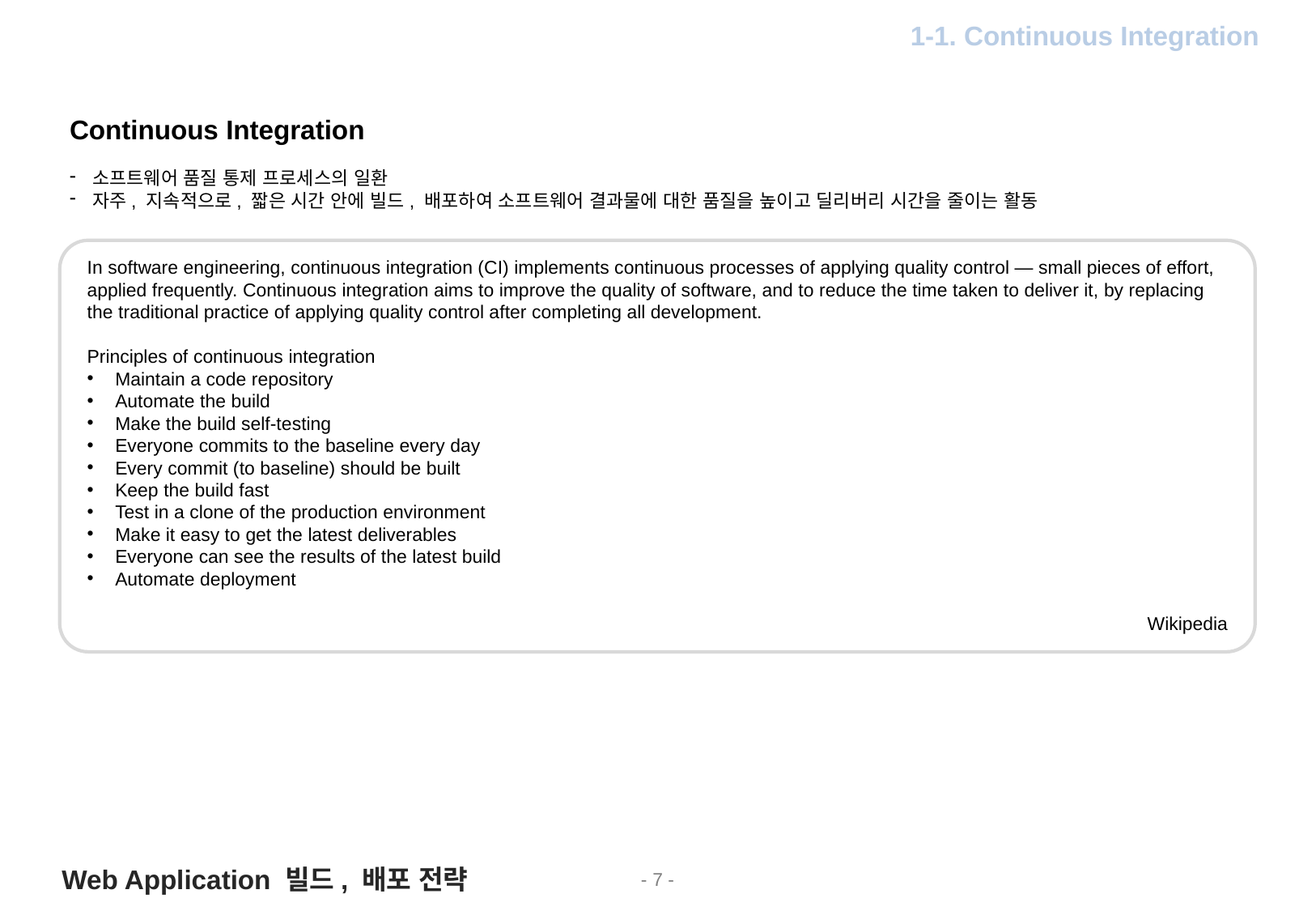

1. Overview
1-1. Continuous Integration
Continuous Integration

소프트웨어 품질 통제 프로세스의 일환
자주, 지속적으로, 짧은 시간 안에 빌드, 배포하여 소프트웨어 결과물에 대한 품질을 높이고 딜리버리 시간을 줄이는 활동
In software engineering, continuous integration (CI) implements continuous processes of applying quality control — small pieces of effort, applied frequently. Continuous integration aims to improve the quality of software, and to reduce the time taken to deliver it, by replacing the traditional practice of applying quality control after completing all development.

Principles of continuous integration
 Maintain a code repository
 Automate the build
 Make the build self-testing
 Everyone commits to the baseline every day
 Every commit (to baseline) should be built
 Keep the build fast
 Test in a clone of the production environment
 Make it easy to get the latest deliverables
 Everyone can see the results of the latest build
 Automate deployment

Wikipedia